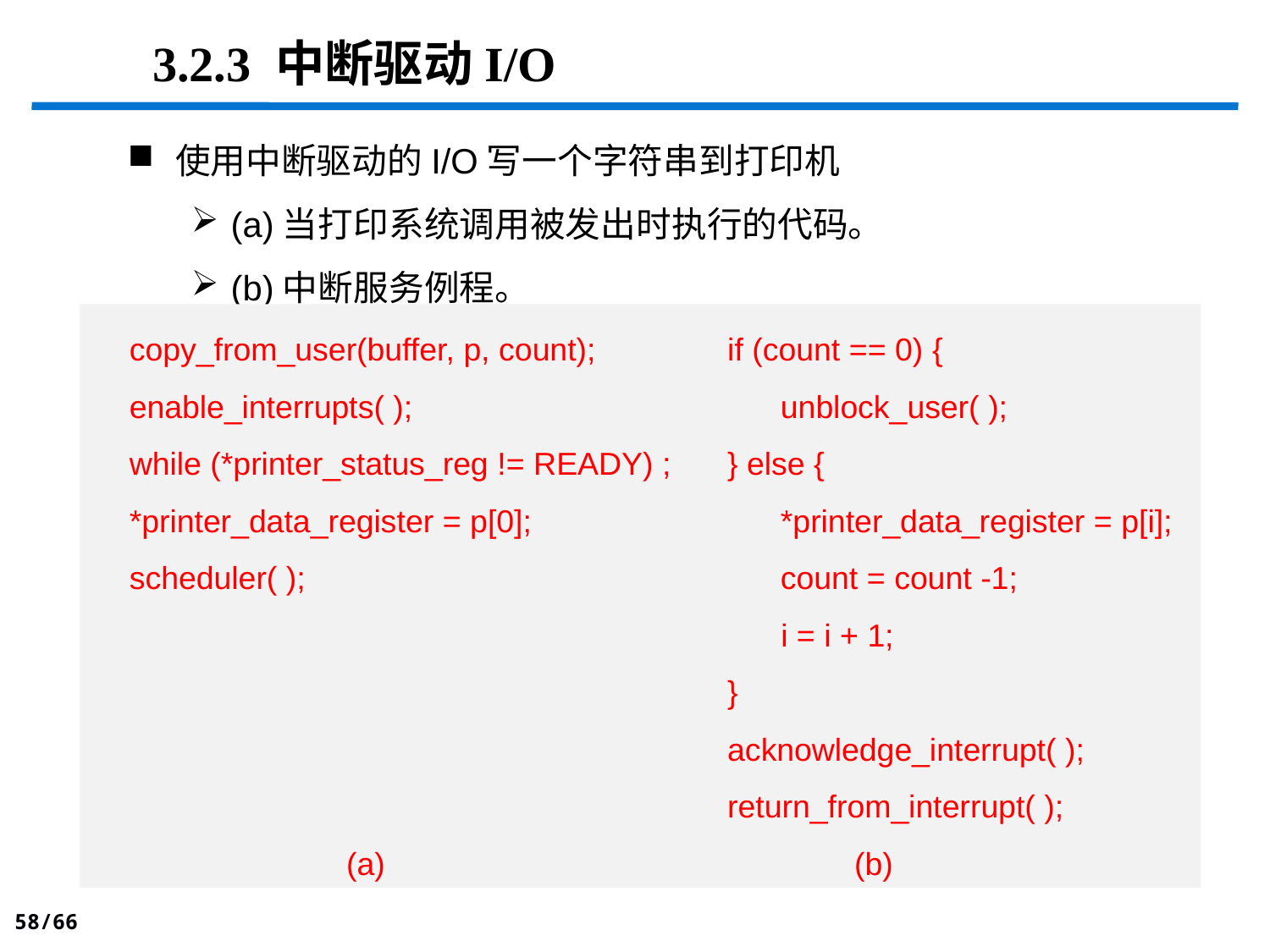

# 3.2.3 中断驱动I/O
使用中断驱动的I/O写一个字符串到打印机
(a)当打印系统调用被发出时执行的代码。
(b)中断服务例程。
copy_from_user(buffer, p, count);		if (count == 0) {
enable_interrupts( ); 			      unblock_user( );
while (*printer_status_reg != READY) ; 	} else {
*printer_data_register = p[0];		      *printer_data_register = p[i];
scheduler( ); 				      count = count -1;
					      i = i + 1;
					}
					acknowledge_interrupt( );
					return_from_interrupt( );
		(a) 				(b)